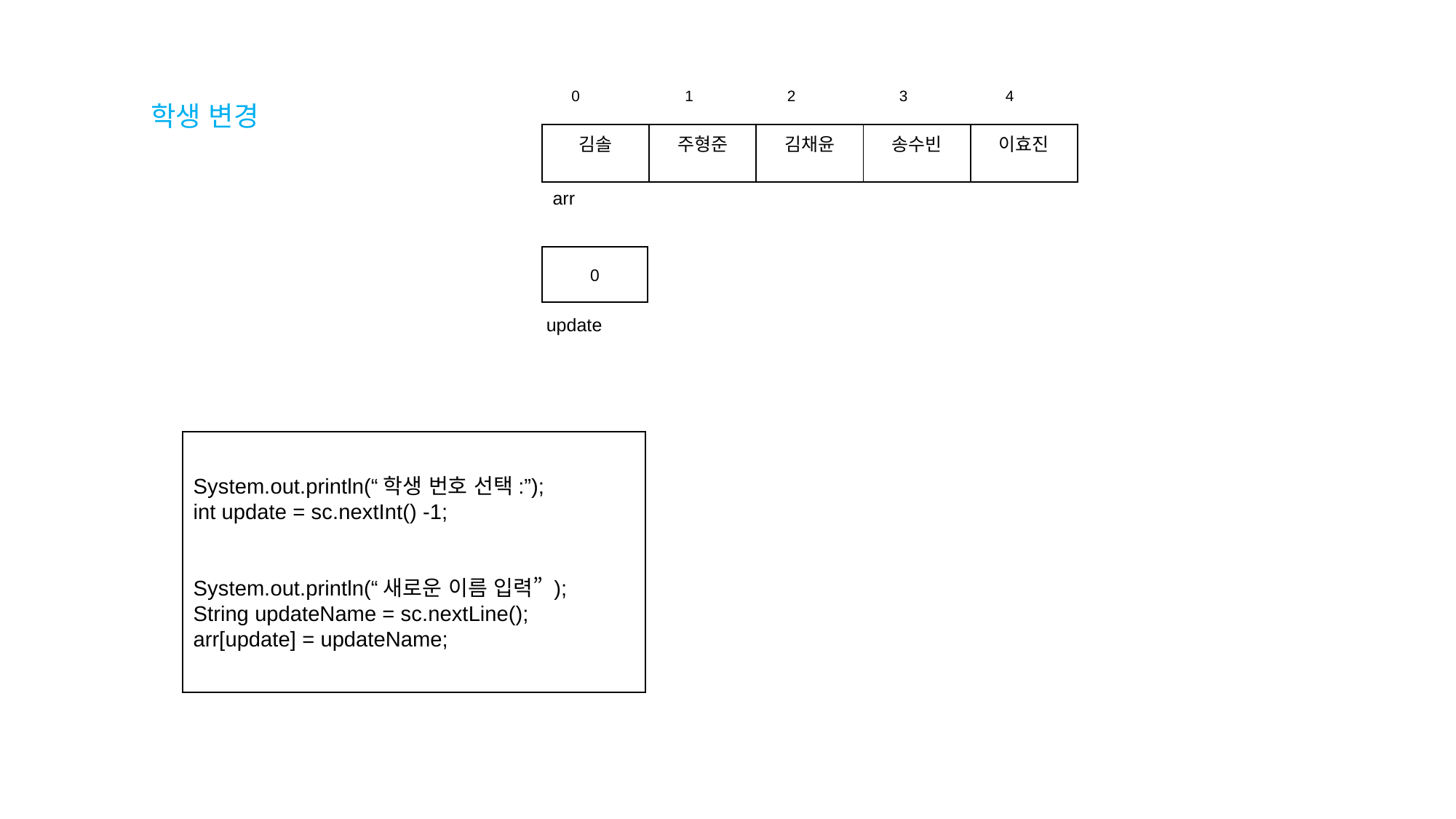

0
1
2
3
4
학생 변경
| 김솔 | 주형준 | 김채윤 | 송수빈 | 이효진 |
| --- | --- | --- | --- | --- |
arr
0
update
System.out.println(“학생 번호 선택:”);
int update = sc.nextInt() -1;

System.out.println(“새로운 이름 입력” );
String updateName = sc.nextLine();
arr[update] = updateName;